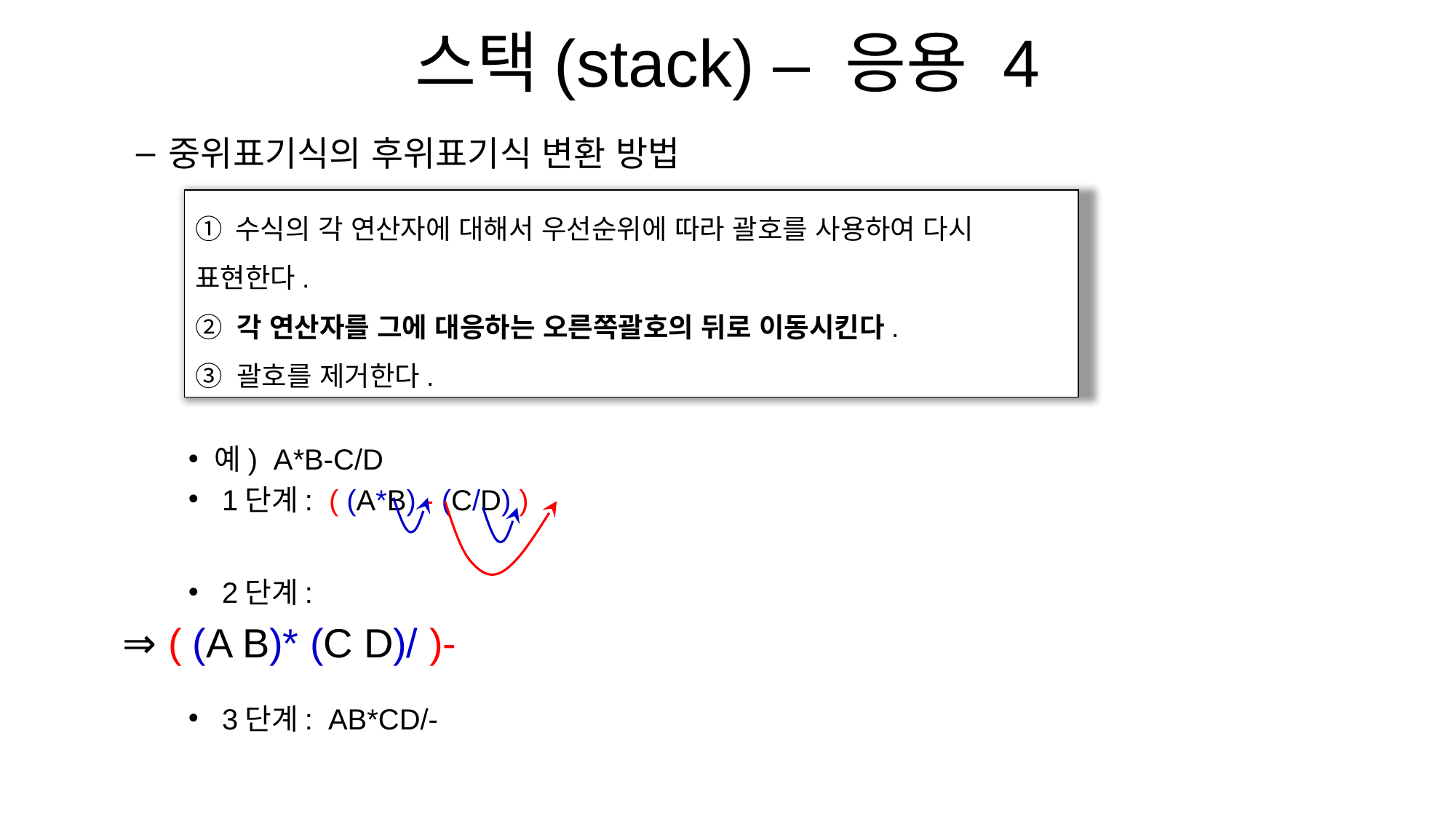

# 스택(stack) – 응용 4
중위표기식의 후위표기식 변환 방법

예)  A*B-C/D
 1단계:  ( (A*B) - (C/D) )

 2단계:
 			⇒ ( (A B)* (C D)/ )-

 3단계:  AB*CD/-
① 수식의 각 연산자에 대해서 우선순위에 따라 괄호를 사용하여 다시 표현한다.
② 각 연산자를 그에 대응하는 오른쪽괄호의 뒤로 이동시킨다.
③ 괄호를 제거한다.